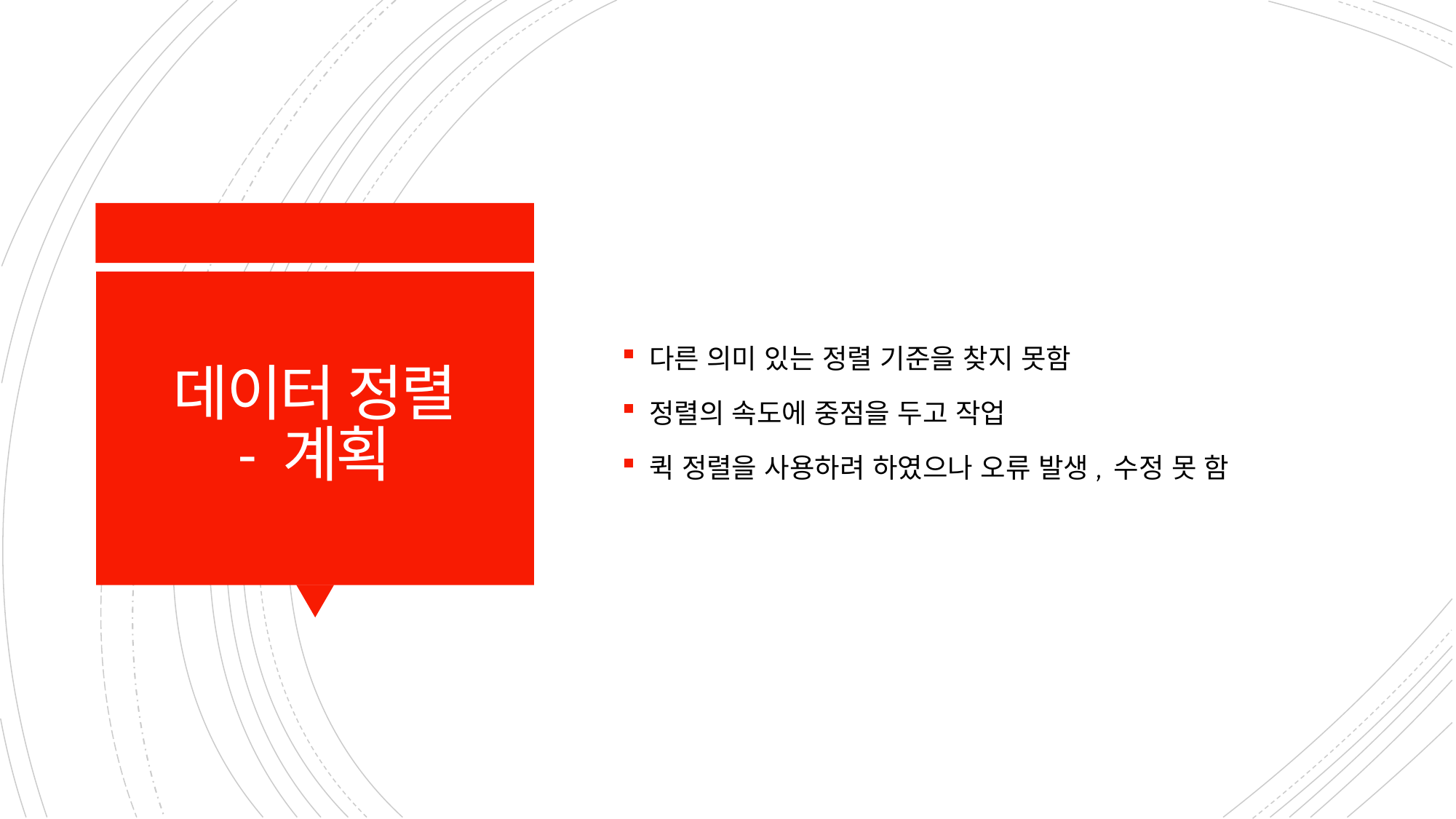

다른 의미 있는 정렬 기준을 찾지 못함
정렬의 속도에 중점을 두고 작업
퀵 정렬을 사용하려 하였으나 오류 발생, 수정 못 함
# 데이터 정렬 - 계획